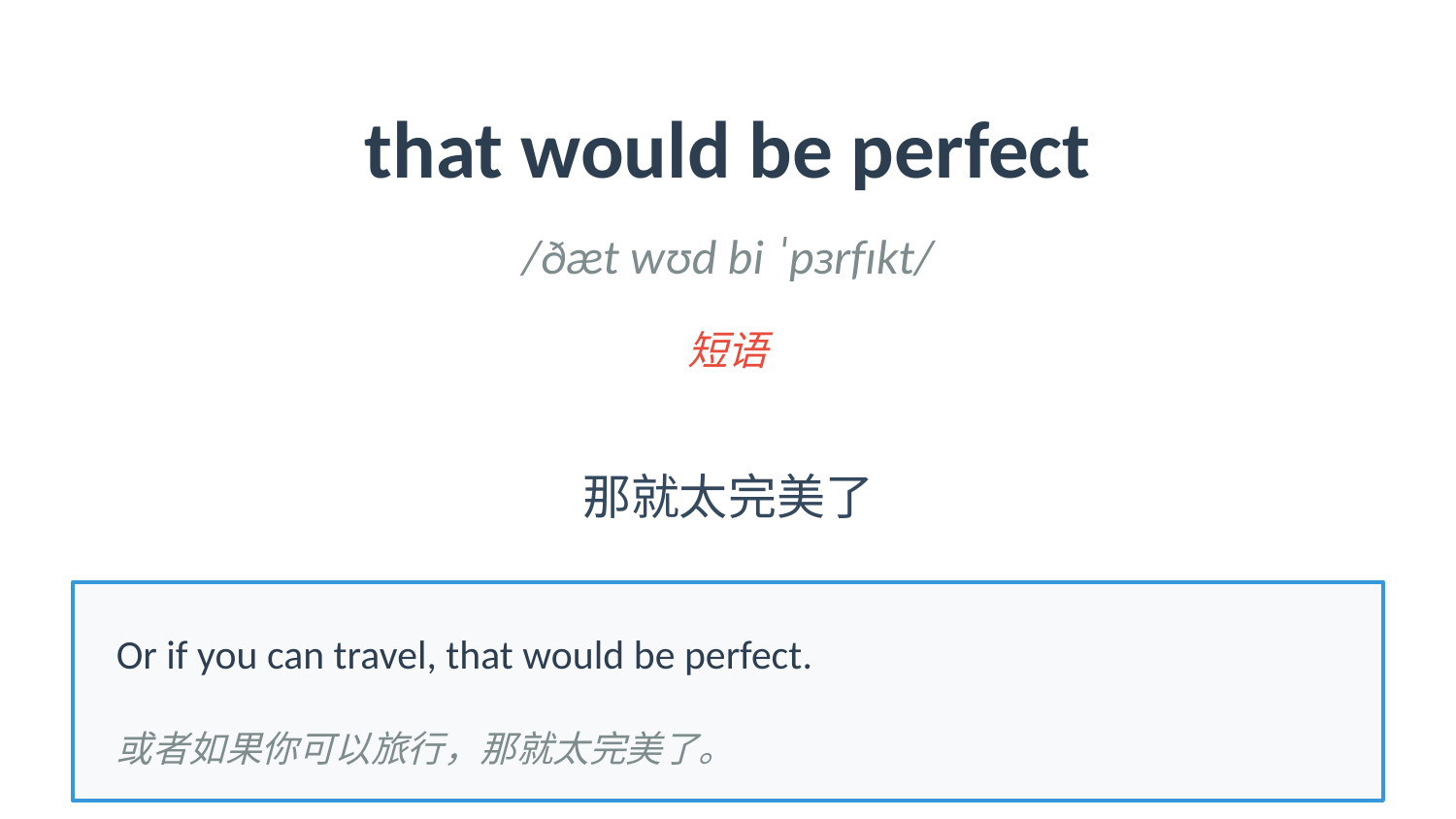

that would be perfect
/ðæt wʊd bi ˈpɜrfɪkt/
短语
那就太完美了

Or if you can travel, that would be perfect.

或者如果你可以旅行，那就太完美了。